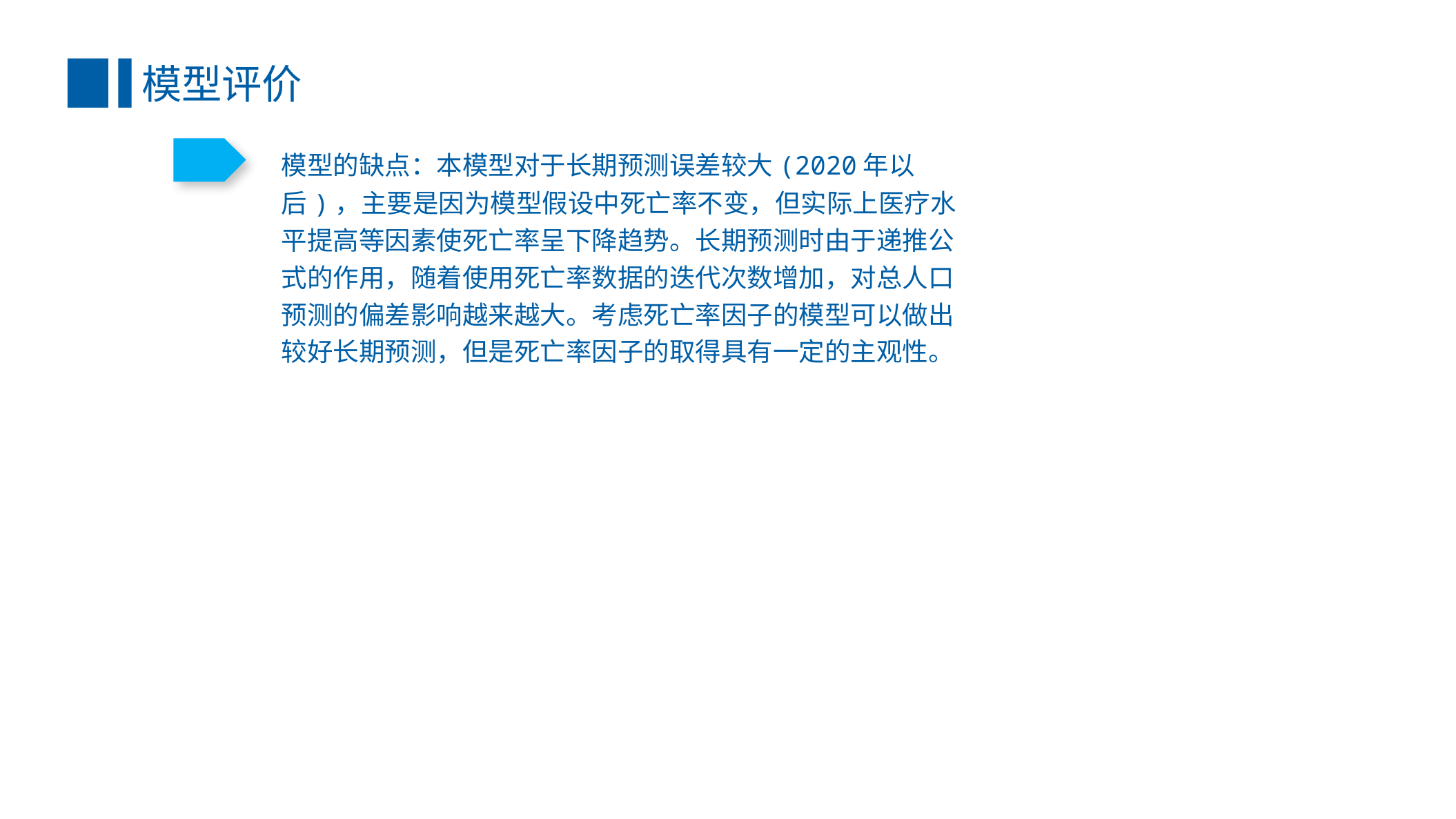

模型评价

模型的缺点：本模型对于长期预测误差较大(2020年以后)，主要是因为模型假设中死亡率不变，但实际上医疗水平提高等因素使死亡率呈下降趋势。长期预测时由于递推公式的作用，随着使用死亡率数据的迭代次数增加，对总人口预测的偏差影响越来越大。考虑死亡率因子的模型可以做出较好长期预测，但是死亡率因子的取得具有一定的主观性。